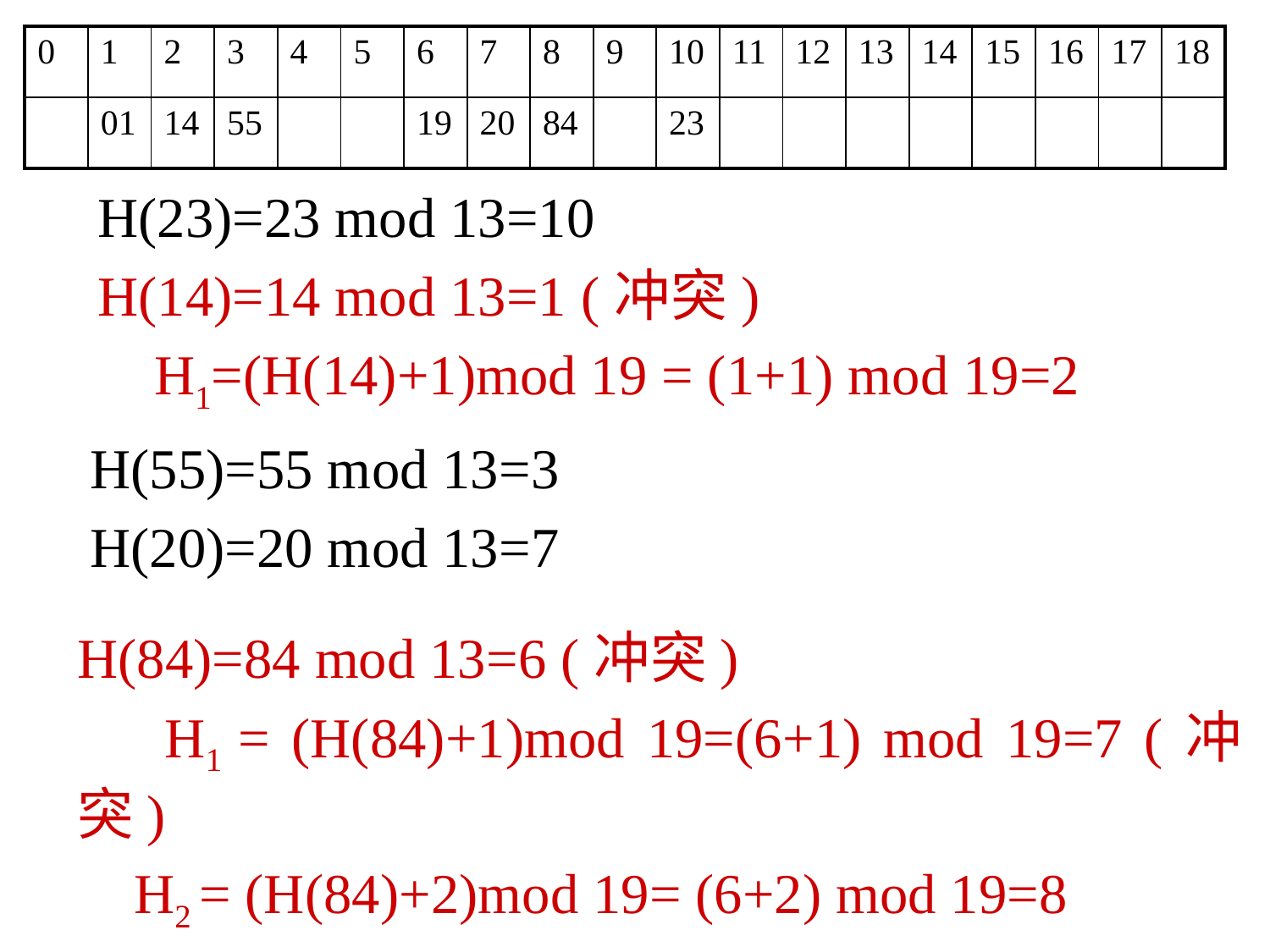

| 0 | 1 | 2 | 3 | 4 | 5 | 6 | 7 | 8 | 9 | 10 | 11 | 12 | 13 | 14 | 15 | 16 | 17 | 18 |
| --- | --- | --- | --- | --- | --- | --- | --- | --- | --- | --- | --- | --- | --- | --- | --- | --- | --- | --- |
|  | 01 |  |  |  |  | 19 |  |  |  | 23 |  |  |  |  |  |  |  |  |
| 0 | 1 | 2 | 3 | 4 | 5 | 6 | 7 | 8 | 9 | 10 | 11 | 12 | 13 | 14 | 15 | 16 | 17 | 18 |
| --- | --- | --- | --- | --- | --- | --- | --- | --- | --- | --- | --- | --- | --- | --- | --- | --- | --- | --- |
|  | 01 | 14 |  |  |  | 19 |  |  |  | 23 |  |  |  |  |  |  |  |  |
| 0 | 1 | 2 | 3 | 4 | 5 | 6 | 7 | 8 | 9 | 10 | 11 | 12 | 13 | 14 | 15 | 16 | 17 | 18 |
| --- | --- | --- | --- | --- | --- | --- | --- | --- | --- | --- | --- | --- | --- | --- | --- | --- | --- | --- |
|  | 01 | 14 | 55 |  |  | 19 | 20 |  |  | 23 |  |  |  |  |  |  |  |  |
| 0 | 1 | 2 | 3 | 4 | 5 | 6 | 7 | 8 | 9 | 10 | 11 | 12 | 13 | 14 | 15 | 16 | 17 | 18 |
| --- | --- | --- | --- | --- | --- | --- | --- | --- | --- | --- | --- | --- | --- | --- | --- | --- | --- | --- |
|  | 01 | 14 | 55 |  |  | 19 | 20 | 84 |  | 23 |  |  |  |  |  |  |  |  |
   H(23)=23 mod 13=10
   H(14)=14 mod 13=1 (冲突)
       H1=(H(14)+1)mod 19 = (1+1) mod 19=2
   H(55)=55 mod 13=3
   H(20)=20 mod 13=7
H(84)=84 mod 13=6 (冲突)
    H1 = (H(84)+1)mod 19=(6+1) mod 19=7 (冲突)
    H2 = (H(84)+2)mod 19= (6+2) mod 19=8